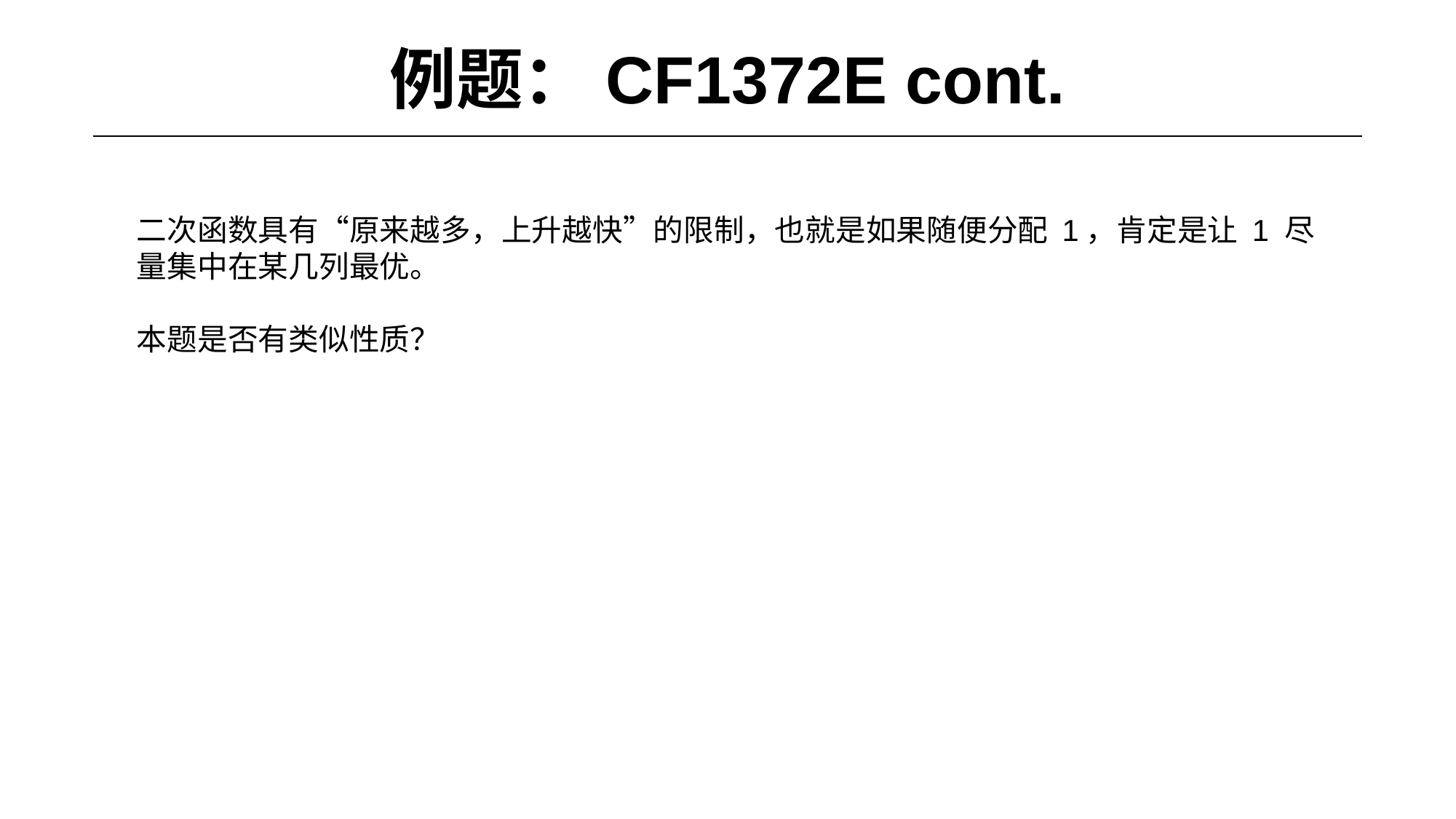

# 例题：CF1372E cont.
二次函数具有“原来越多，上升越快”的限制，也就是如果随便分配 1，肯定是让 1 尽量集中在某几列最优。

本题是否有类似性质？